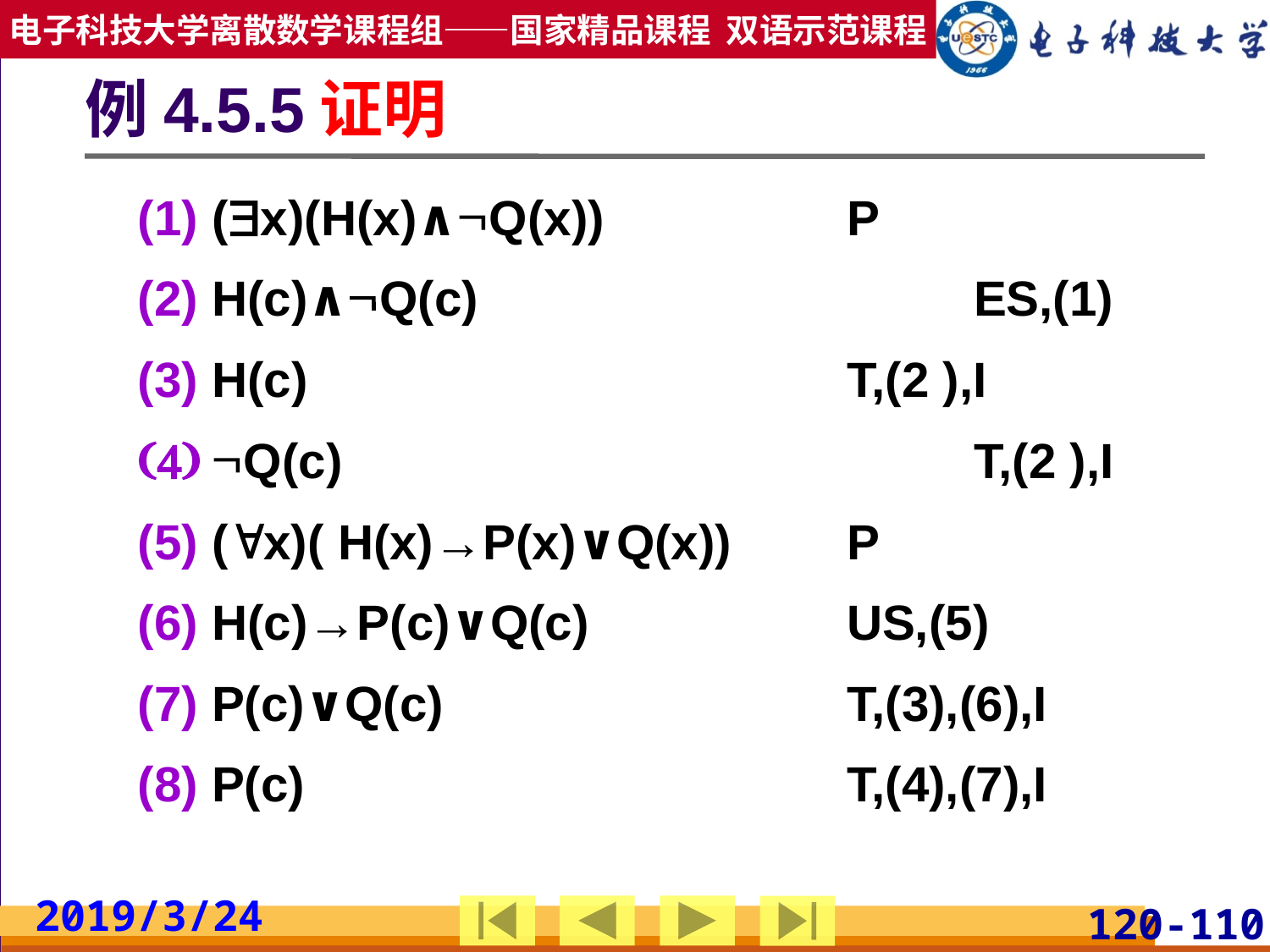

# 例4.5.5证明
(∃x)(H(x)∧¬Q(x))		P
H(c)∧¬Q(c)				ES,(1)
H(c)					T,(2 ),I
¬Q(c)					T,(2 ),I
(∀x)( H(x)→P(x)∨Q(x))	P
H(c)→P(c)∨Q(c)			US,(5)
P(c)∨Q(c)				T,(3),(6),I
P(c)					T,(4),(7),I
2019/3/24